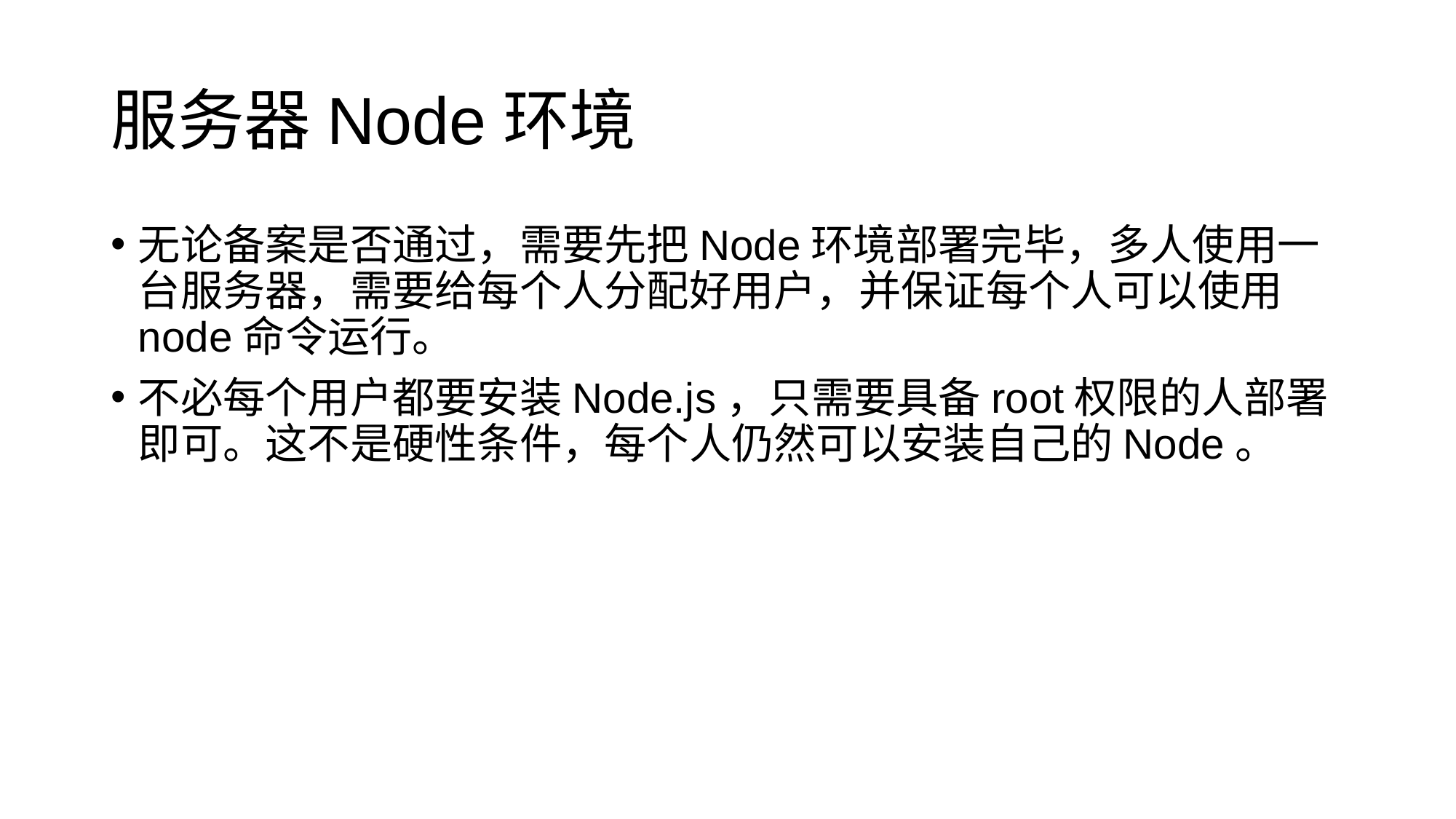

# 服务器Node环境
无论备案是否通过，需要先把Node环境部署完毕，多人使用一台服务器，需要给每个人分配好用户，并保证每个人可以使用node命令运行。
不必每个用户都要安装Node.js，只需要具备root权限的人部署即可。这不是硬性条件，每个人仍然可以安装自己的Node。